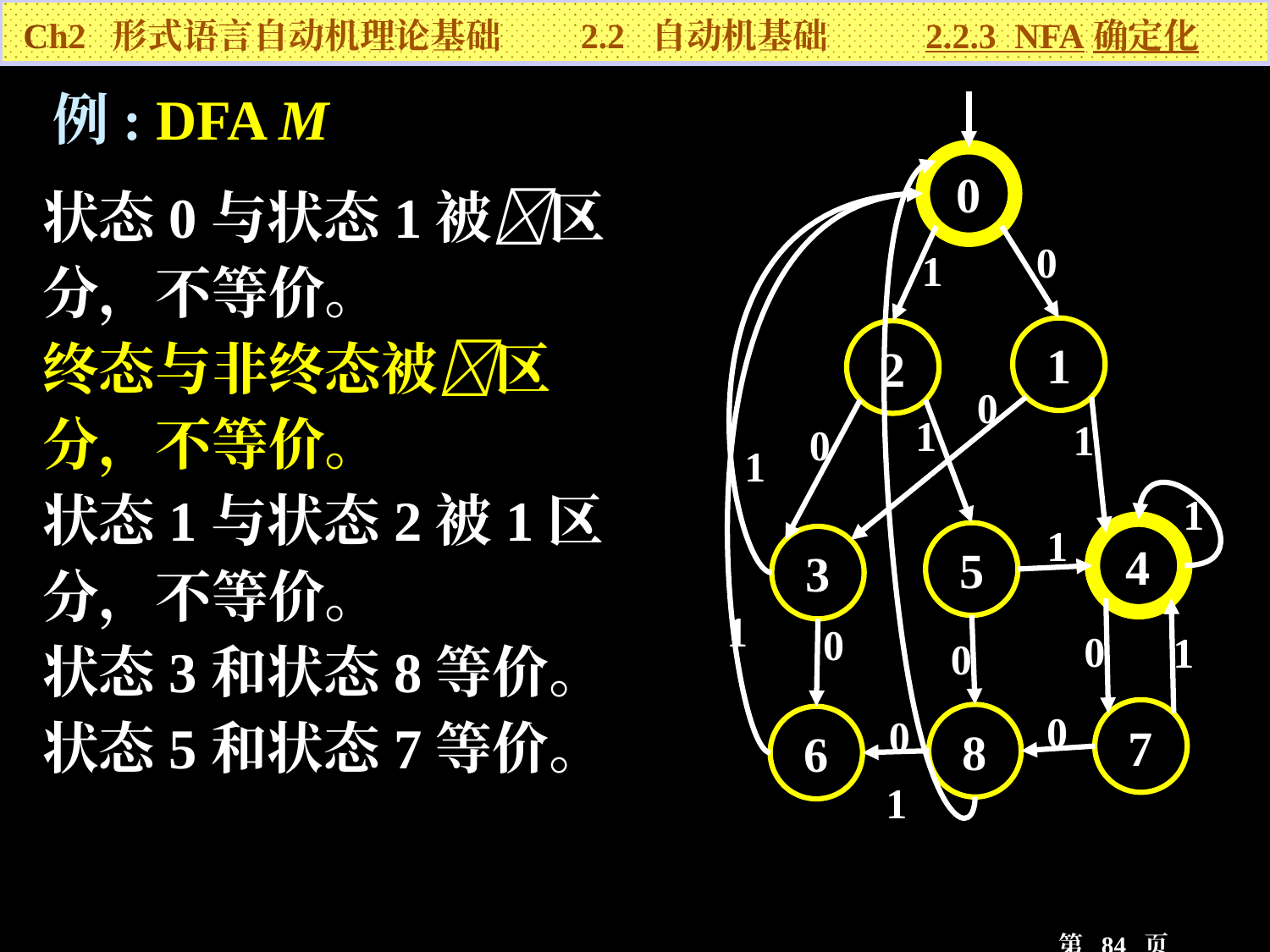

Ch2  形式语言自动机理论基础        2.2  自动机基础          2.2.3  NFA确定化

例: DFA M
0
0
1
1
2
0
1
1
0
1
1
1
4
5
3
1
0
0
1
0
0
7
0
8
6
1
状态0与状态1被ε区分，不等价。
终态与非终态被ε区分，不等价。
状态1与状态2被1区分，不等价。
状态3和状态8等价。
状态5和状态7等价。